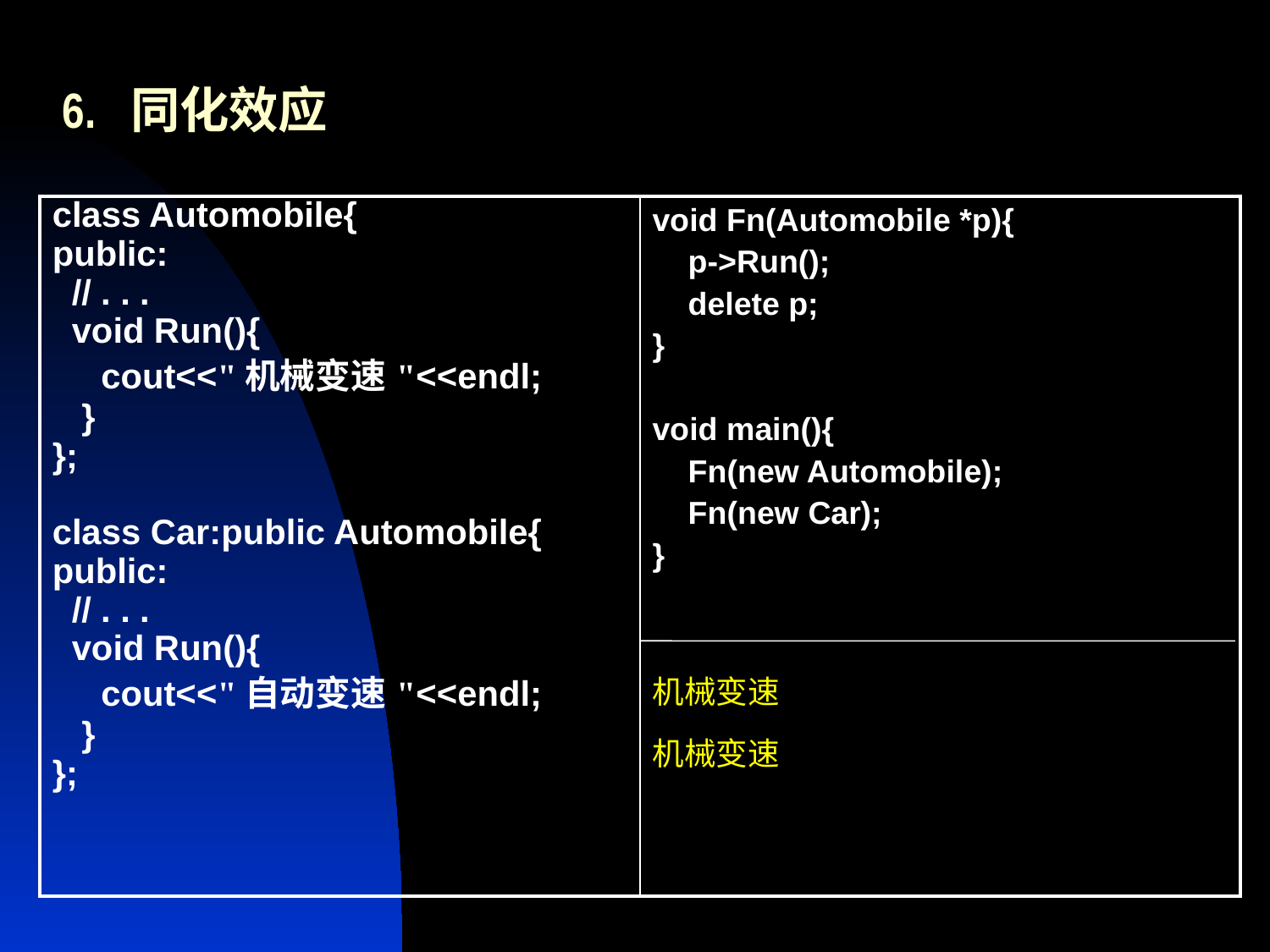

# 6.  同化效应
| class Automobile{ public: // . . . void Run(){ cout<<"机械变速"<<endl; } }; class Car:public Automobile{ public: // . . . void Run(){ cout<<"自动变速"<<endl; } }; | void Fn(Automobile \*p){ p->Run(); delete p; } void main(){ Fn(new Automobile); Fn(new Car); } 机械变速 机械变速 |
| --- | --- |